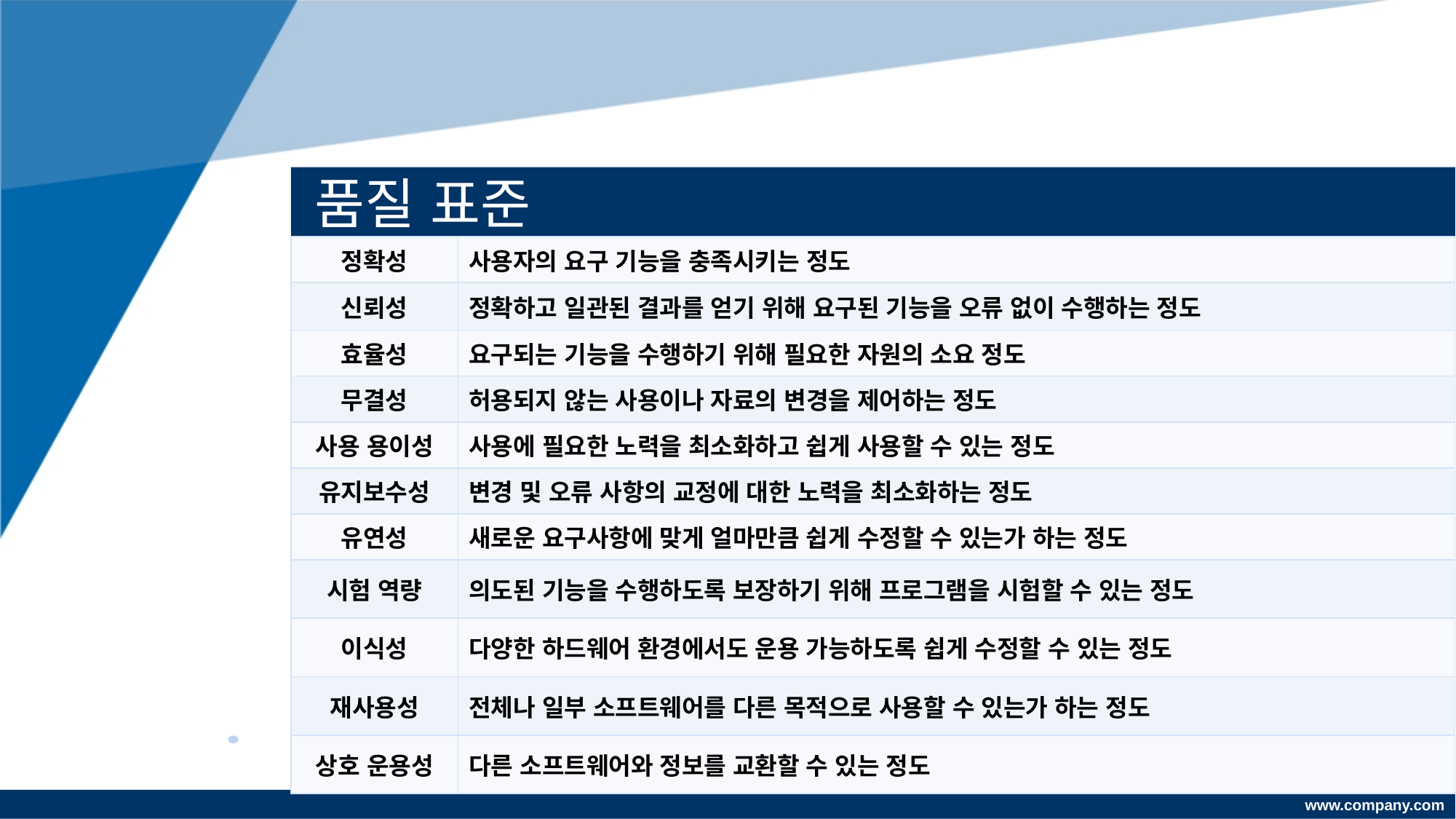

# 품질 표준
| 정확성 | 사용자의 요구 기능을 충족시키는 정도 |
| --- | --- |
| 신뢰성 | 정확하고 일관된 결과를 얻기 위해 요구된 기능을 오류 없이 수행하는 정도 |
| 효율성 | 요구되는 기능을 수행하기 위해 필요한 자원의 소요 정도 |
| 무결성 | 허용되지 않는 사용이나 자료의 변경을 제어하는 정도 |
| 사용 용이성 | 사용에 필요한 노력을 최소화하고 쉽게 사용할 수 있는 정도 |
| 유지보수성 | 변경 및 오류 사항의 교정에 대한 노력을 최소화하는 정도 |
| 유연성 | 새로운 요구사항에 맞게 얼마만큼 쉽게 수정할 수 있는가 하는 정도 |
| 시험 역량 | 의도된 기능을 수행하도록 보장하기 위해 프로그램을 시험할 수 있는 정도 |
| 이식성 | 다양한 하드웨어 환경에서도 운용 가능하도록 쉽게 수정할 수 있는 정도 |
| 재사용성 | 전체나 일부 소프트웨어를 다른 목적으로 사용할 수 있는가 하는 정도 |
| 상호 운용성 | 다른 소프트웨어와 정보를 교환할 수 있는 정도 |